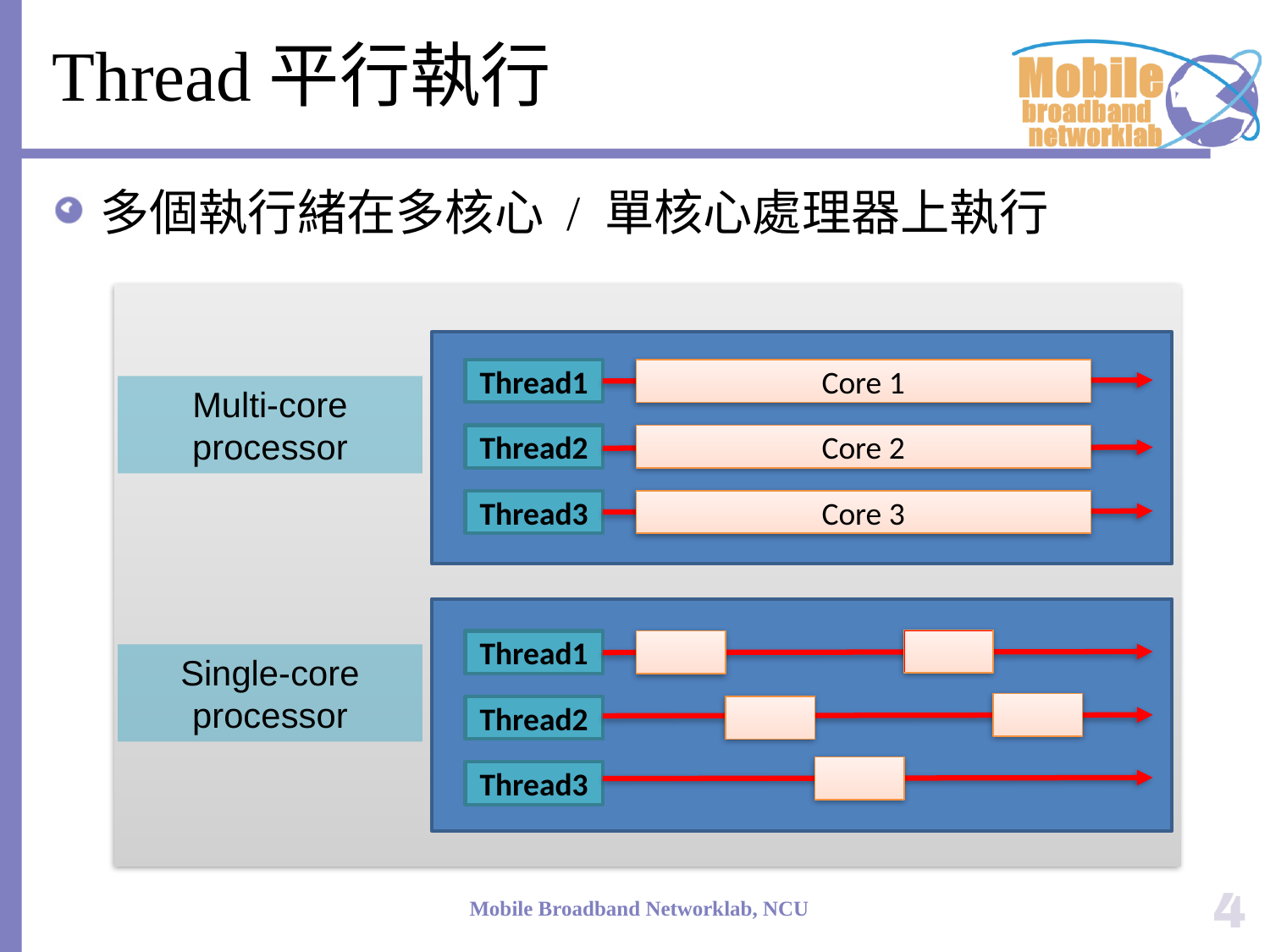

# Thread平行執行
多個執行緒在多核心 / 單核心處理器上執行

Thread1
Core 1
Multi-core processor
Thread2
Core 2
Thread3
Core 3

Thread1

Single-core
processor

Thread2

Thread3
4